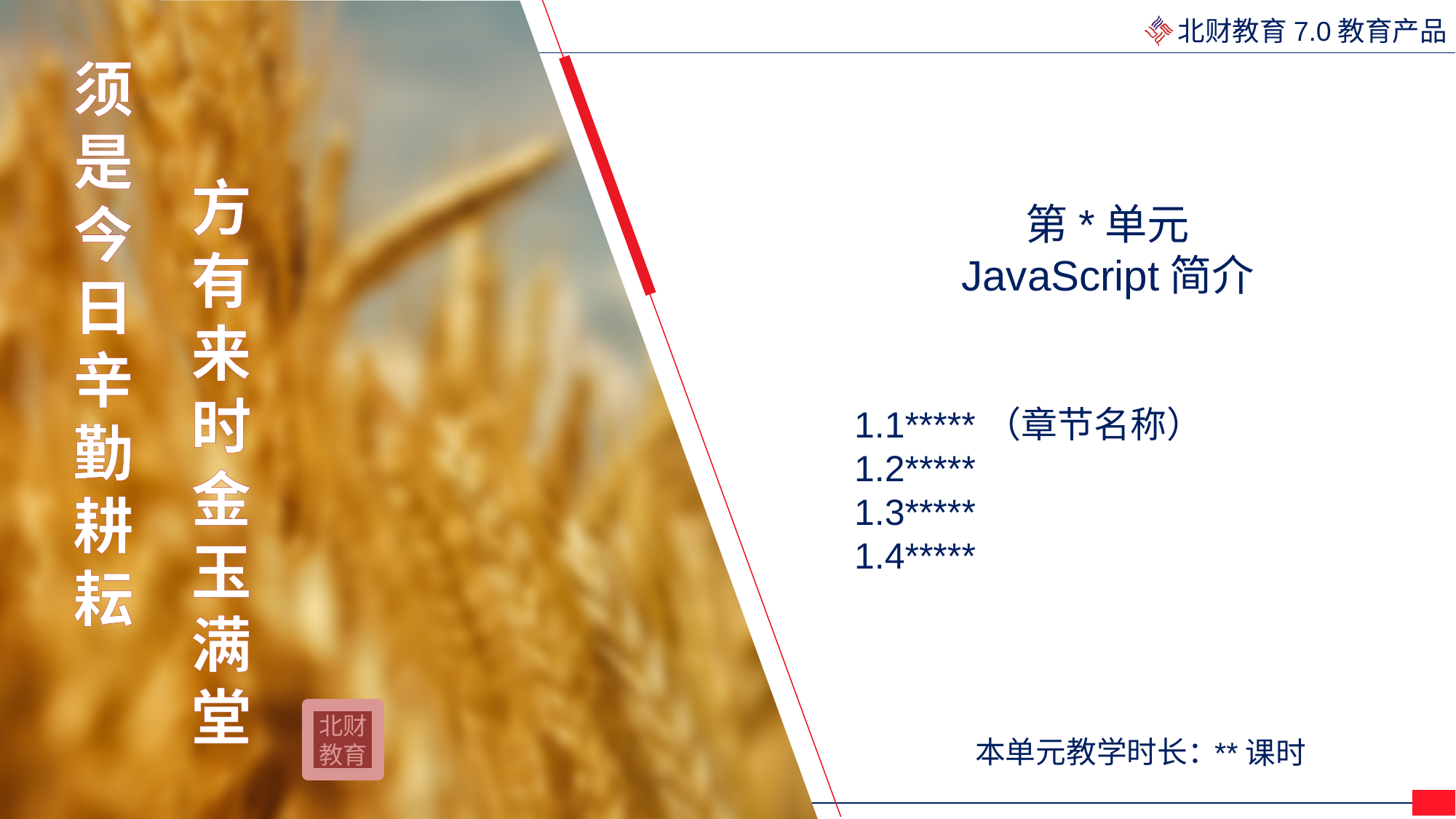

第*单元
JavaScript简介
1.1*****（章节名称）
1.2*****
1.3*****
1.4*****
**课时